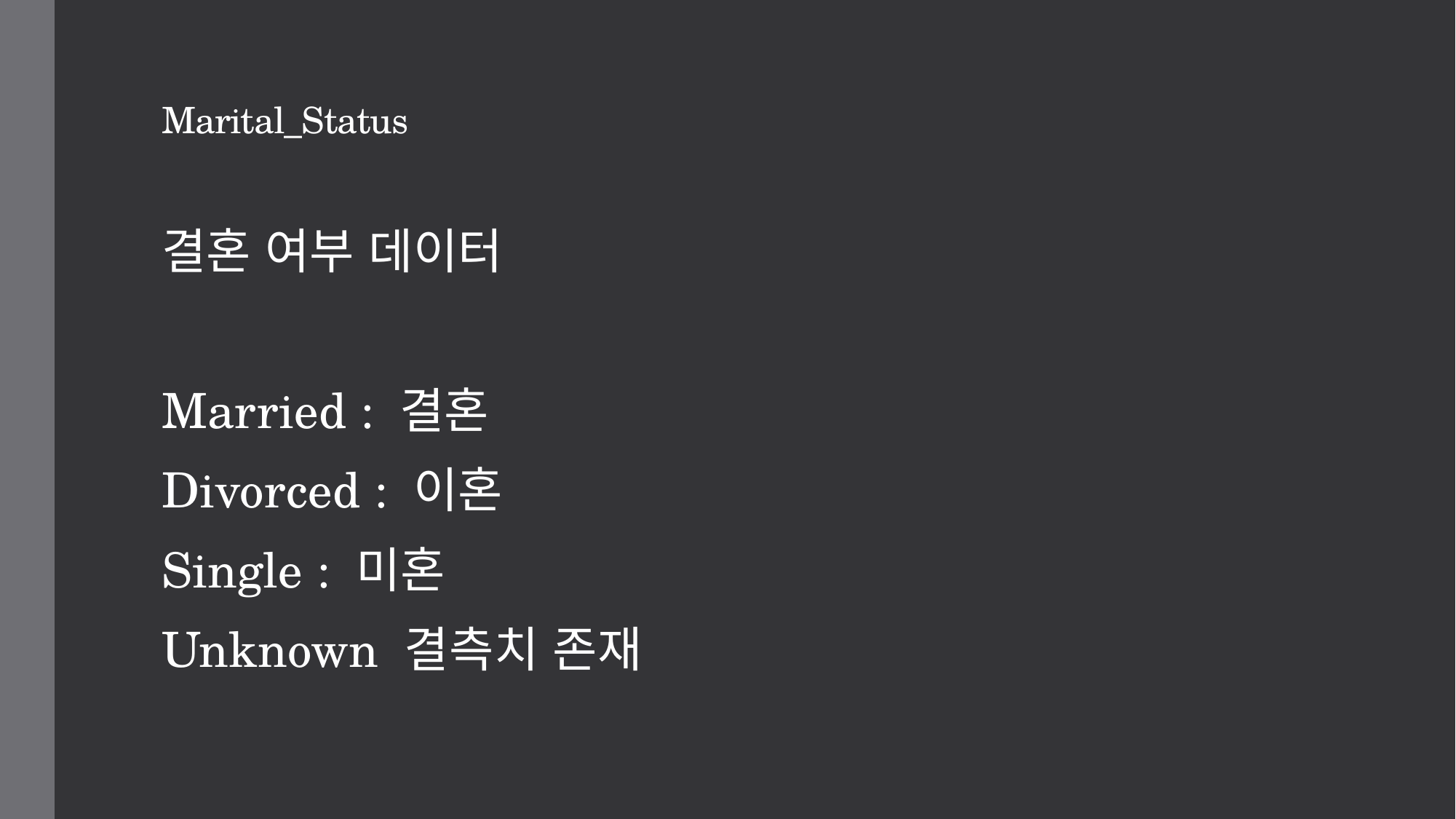

# Marital_Status
결혼 여부 데이터

Married : 결혼
Divorced : 이혼
Single : 미혼
Unknown 결측치 존재